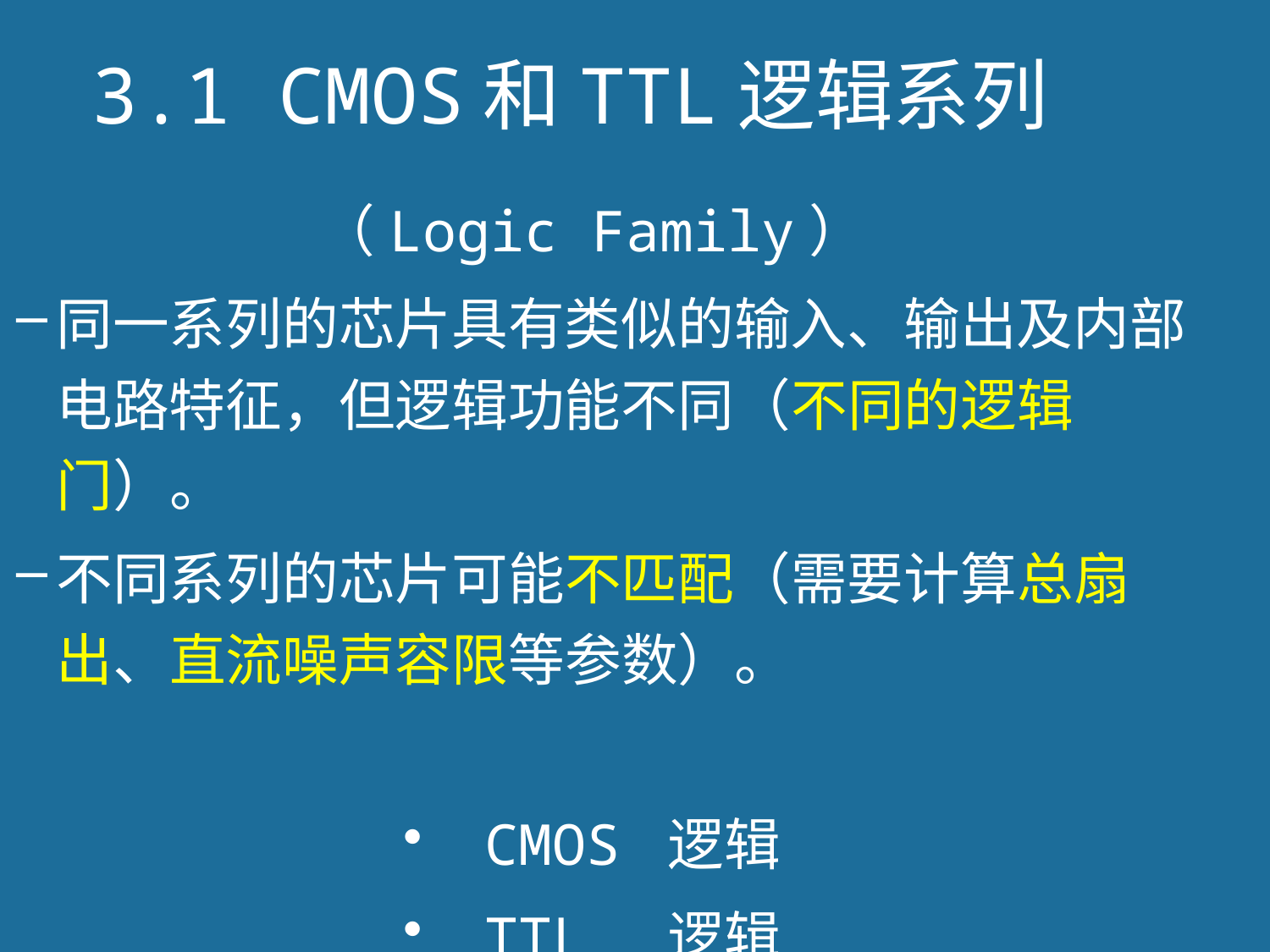

# 3.1 CMOS和TTL逻辑系列
（Logic Family）
同一系列的芯片具有类似的输入、输出及内部电路特征，但逻辑功能不同（不同的逻辑门）。
不同系列的芯片可能不匹配（需要计算总扇出、直流噪声容限等参数）。

 CMOS 逻辑
 TTL  逻辑
3